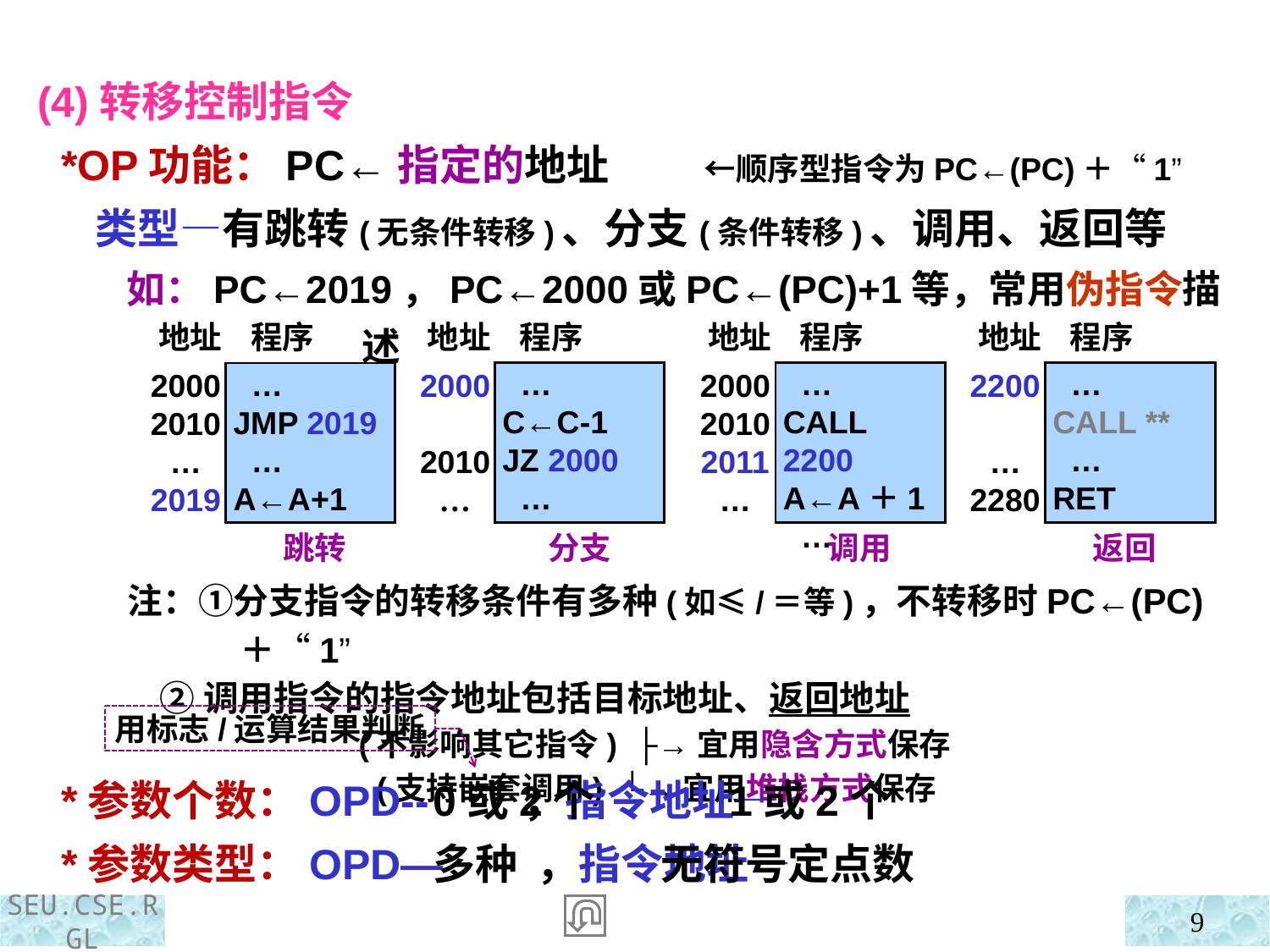

(4)转移控制指令
  *OP功能：PC←指定的地址          ←顺序型指令为PC←(PC)＋“1”
     类型—有跳转(无条件转移)、分支(条件转移)、调用、返回等
         如：PC←2019，PC←2000或PC←(PC)+1等，常用伪指令描述
地址    程序
2000

2010
…
  …
C←C-1
JZ 2000
  …
分支
地址    程序
2000
2010
2011
…
  …
CALL 2200
A←A＋1
  …
调用
地址    程序
2200

…
2280
  …
CALL **
  …
RET
 返回
地址    程序
2000
2010
…
2019
  …
JMP 2019
  …
A←A+1
跳转
注：①分支指令的转移条件有多种(如≤/＝等)，不转移时PC←(PC)＋“1”
    ②调用指令的指令地址包括目标地址、返回地址
                          (不影响其它指令)  ├→宜用隐含方式保存
                            (支持嵌套调用)  └→宜用堆栈方式保存
用标志/运算结果判断
  *参数个数：OPD--       ，指令地址—
  *参数类型：OPD—       ，指令地址—
0或2个             1或2个
多种               无符号定点数

9